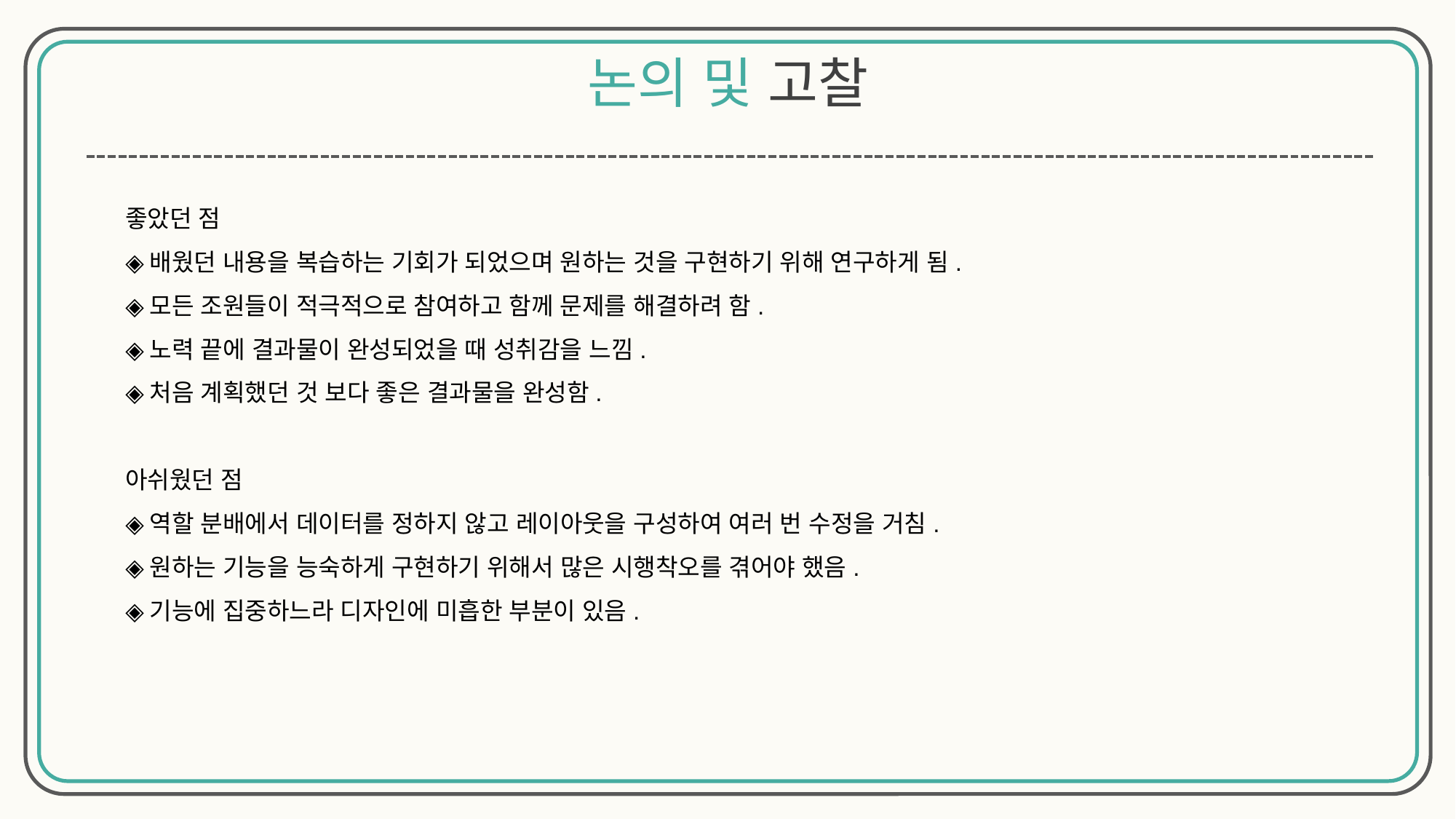

논의 및 고찰

좋았던 점
◈배웠던 내용을 복습하는 기회가 되었으며 원하는 것을 구현하기 위해 연구하게 됨.
◈모든 조원들이 적극적으로 참여하고 함께 문제를 해결하려 함.
◈노력 끝에 결과물이 완성되었을 때 성취감을 느낌.
◈처음 계획했던 것 보다 좋은 결과물을 완성함.

아쉬웠던 점
◈역할 분배에서 데이터를 정하지 않고 레이아웃을 구성하여 여러 번 수정을 거침.
◈원하는 기능을 능숙하게 구현하기 위해서 많은 시행착오를 겪어야 했음.
◈기능에 집중하느라 디자인에 미흡한 부분이 있음.